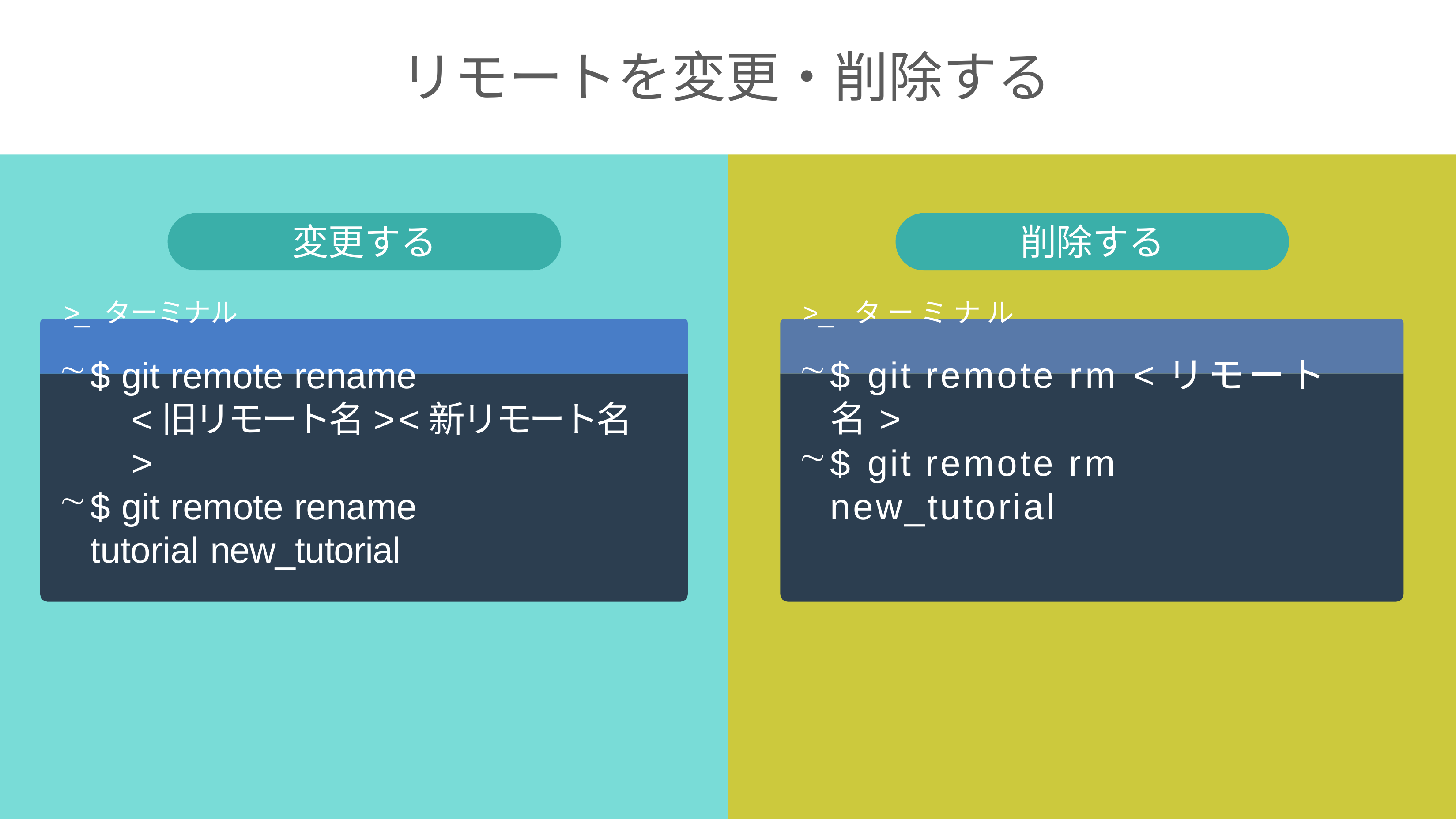

# リモートを変更・削除する

変更する

>_ ターミナル
$ git remote rename
<旧リモート名> <新リモート名>
$ git remote rename 	tutorial new_tutorial
削除する

>_ ターミナル
$ git remote rm <リモート名>
$ git remote rm new_tutorial